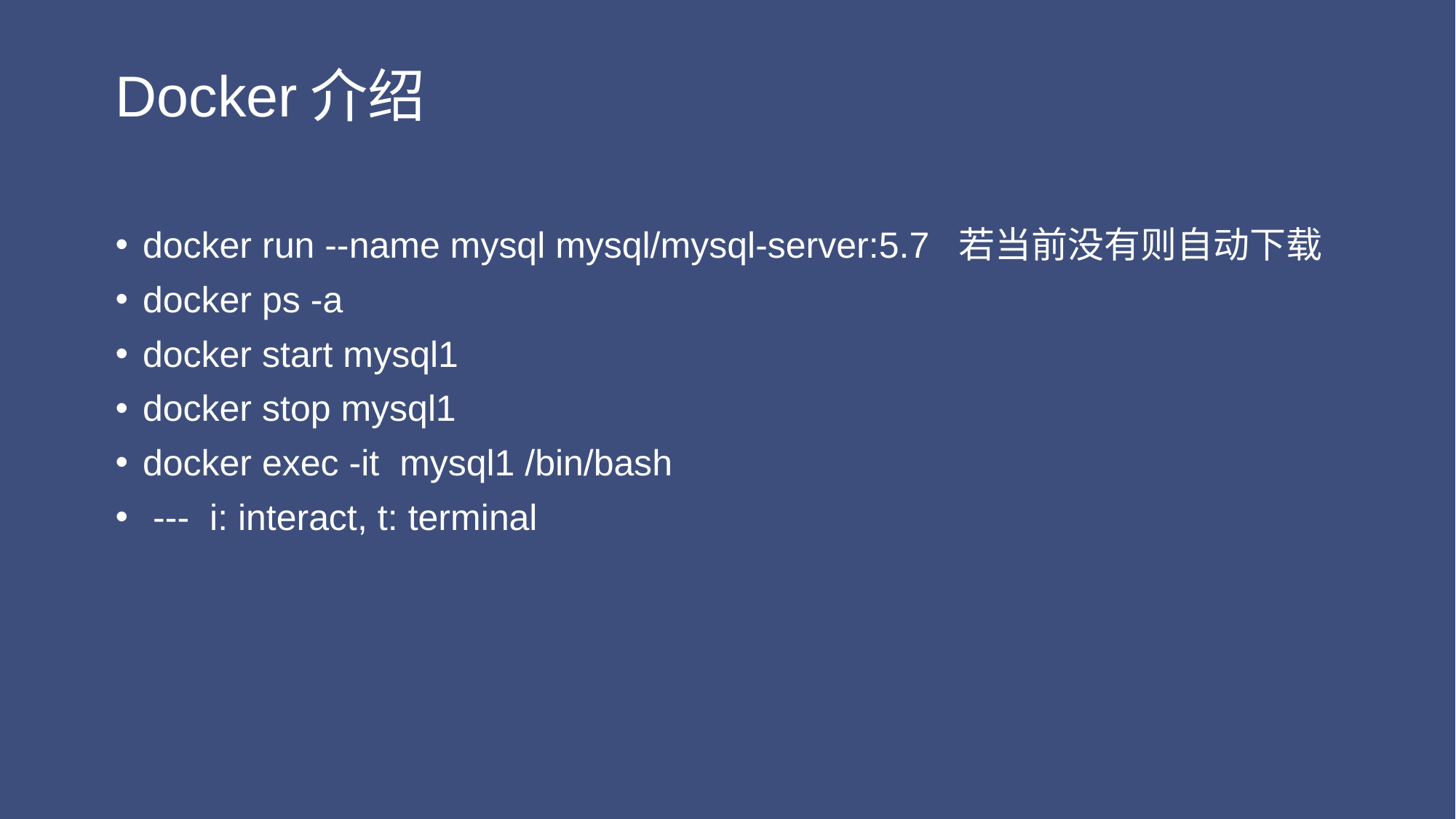

# Docker介绍
docker run --name mysql mysql/mysql-server:5.7  若当前没有则自动下载
docker ps -a
docker start mysql1
docker stop mysql1
docker exec -it  mysql1 /bin/bash
 ---  i: interact, t: terminal